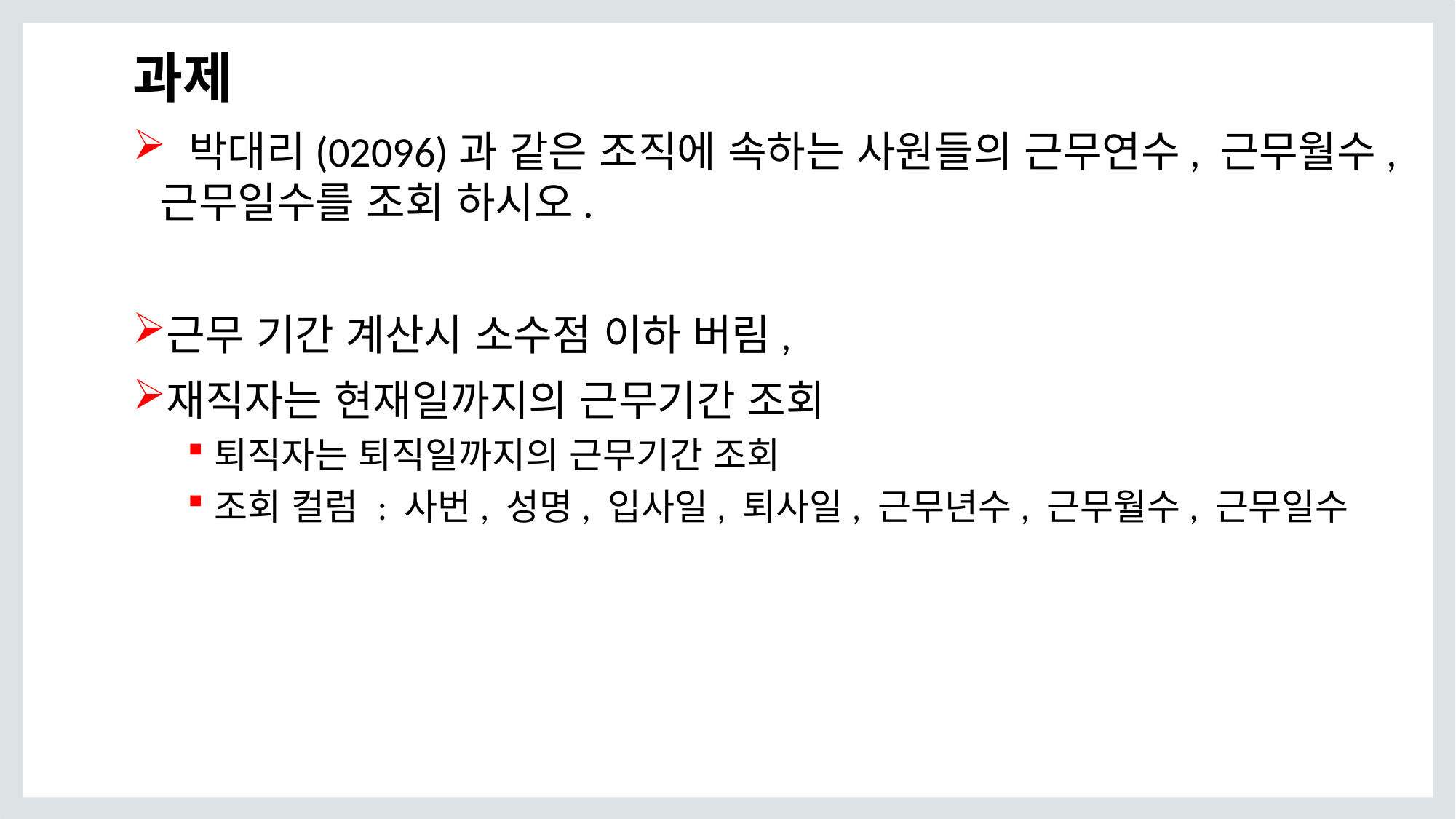

# 과제
 박대리(02096)과 같은 조직에 속하는 사원들의 근무연수, 근무월수, 근무일수를 조회 하시오.

근무 기간 계산시 소수점 이하 버림,
재직자는 현재일까지의 근무기간 조회
퇴직자는 퇴직일까지의 근무기간 조회
조회 컬럼 : 사번, 성명, 입사일, 퇴사일, 근무년수, 근무월수, 근무일수